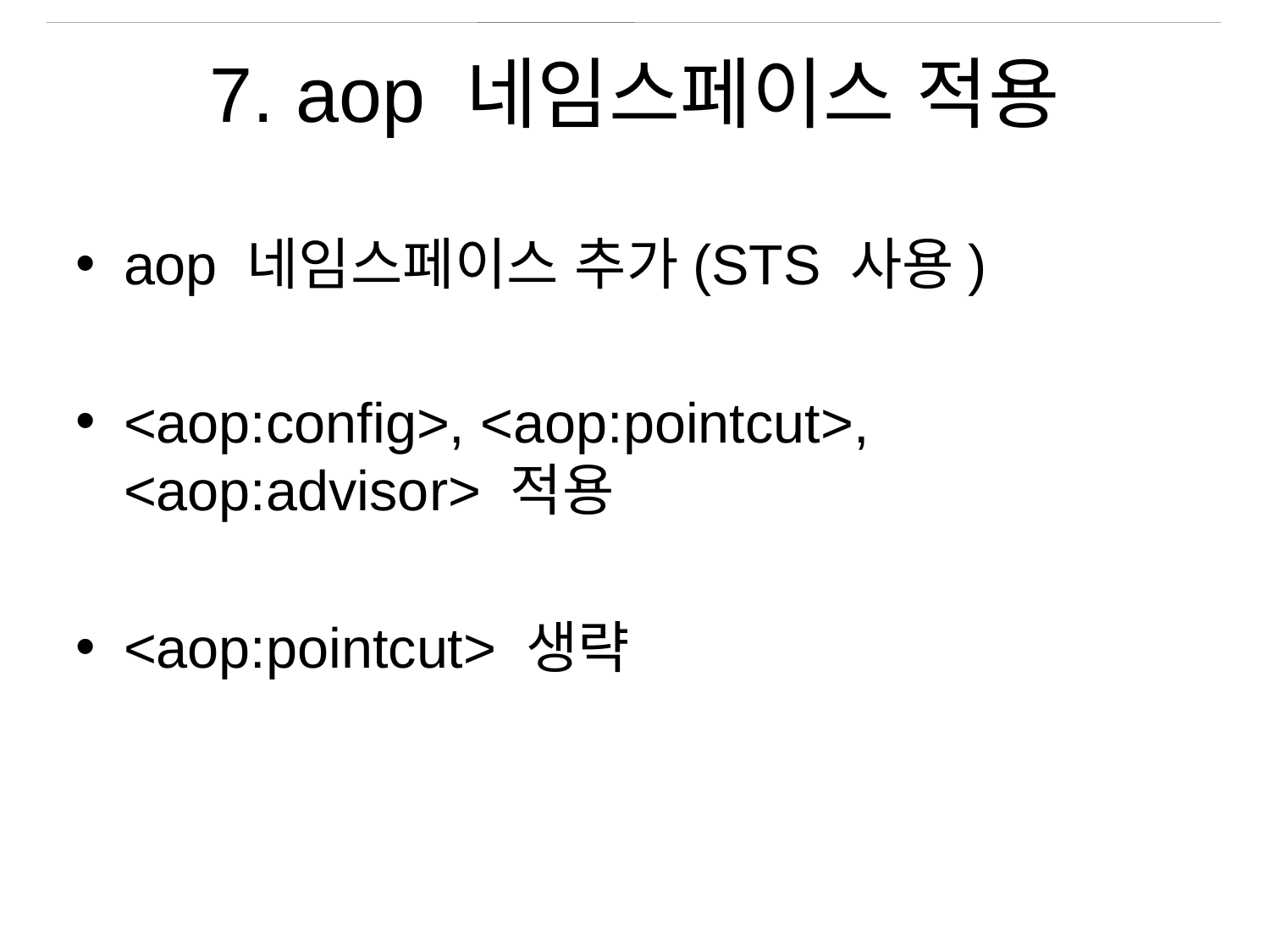

# 7. aop 네임스페이스 적용
aop 네임스페이스 추가(STS 사용)

<aop:config>, <aop:pointcut>, <aop:advisor> 적용

<aop:pointcut> 생략